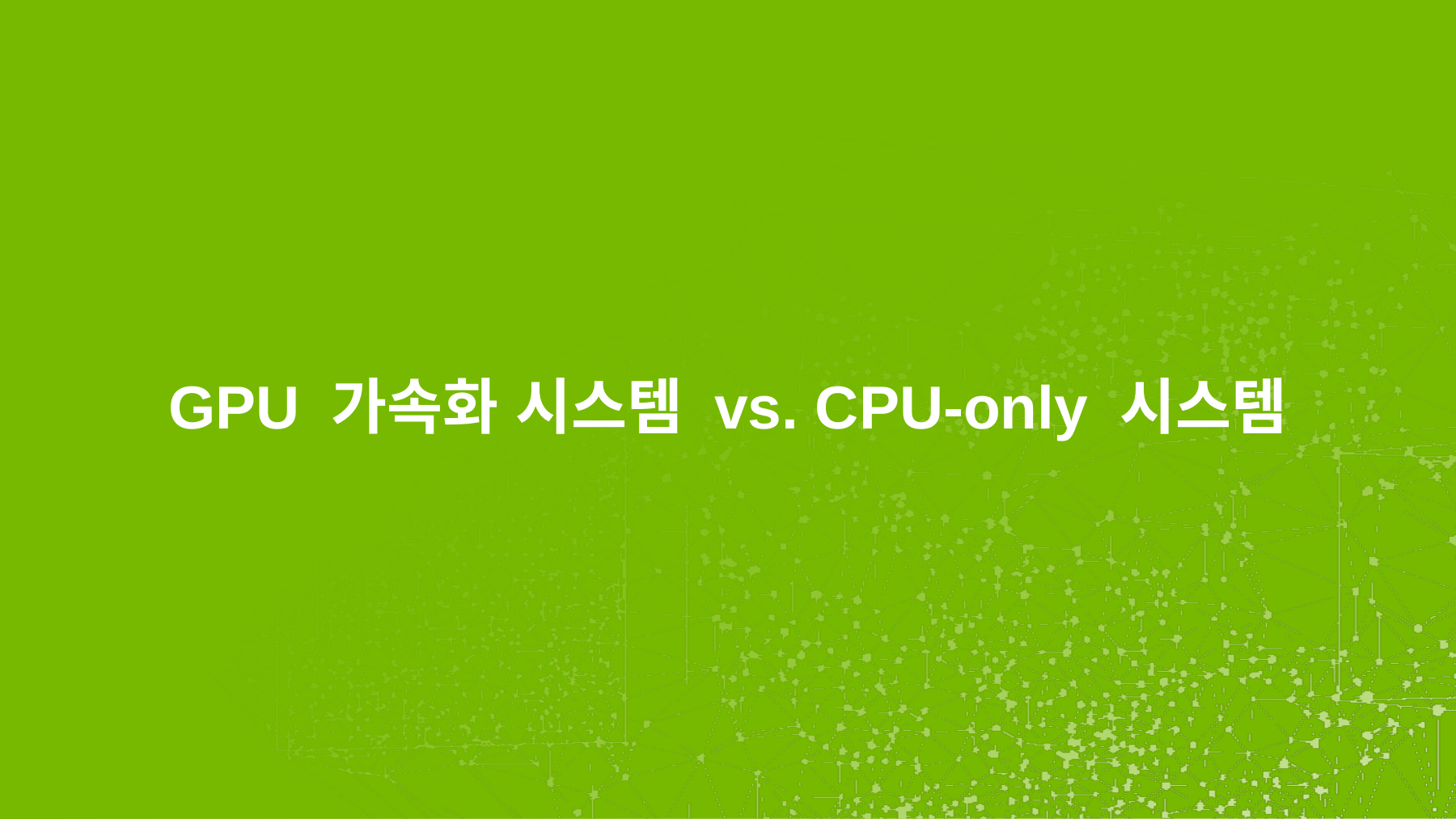

# GPU 가속화 시스템 vs. CPU-only 시스템